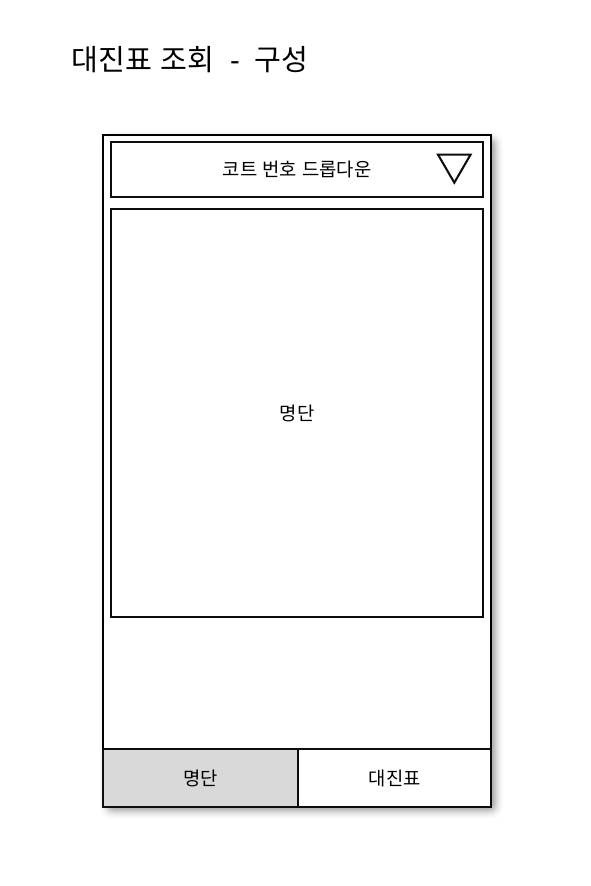

대진표 조회 - 구성

코트 번호 드롭다운

명단

명단
대진표